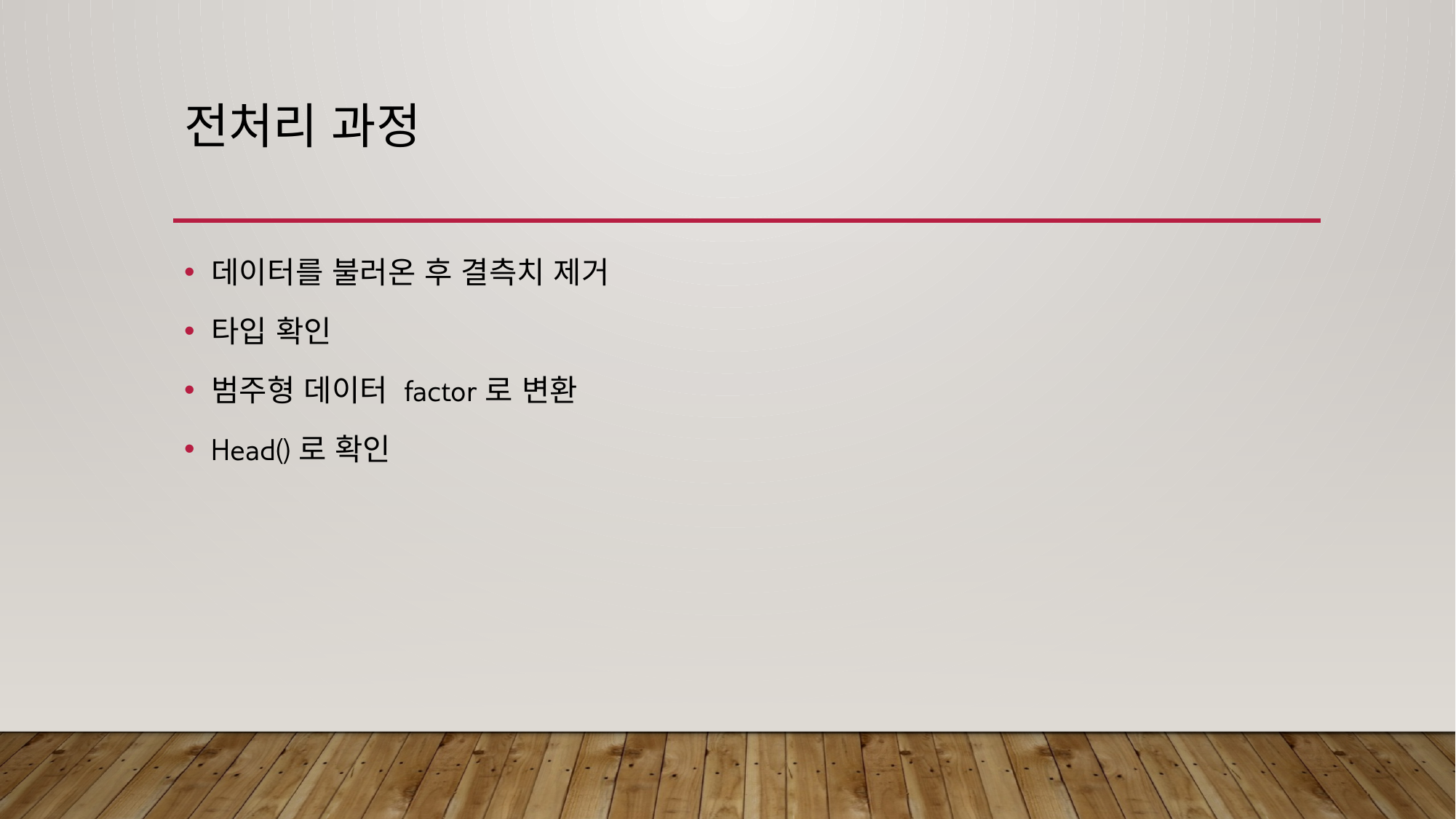

# 전처리 과정
데이터를 불러온 후 결측치 제거
타입 확인
범주형 데이터 factor로 변환
Head()로 확인